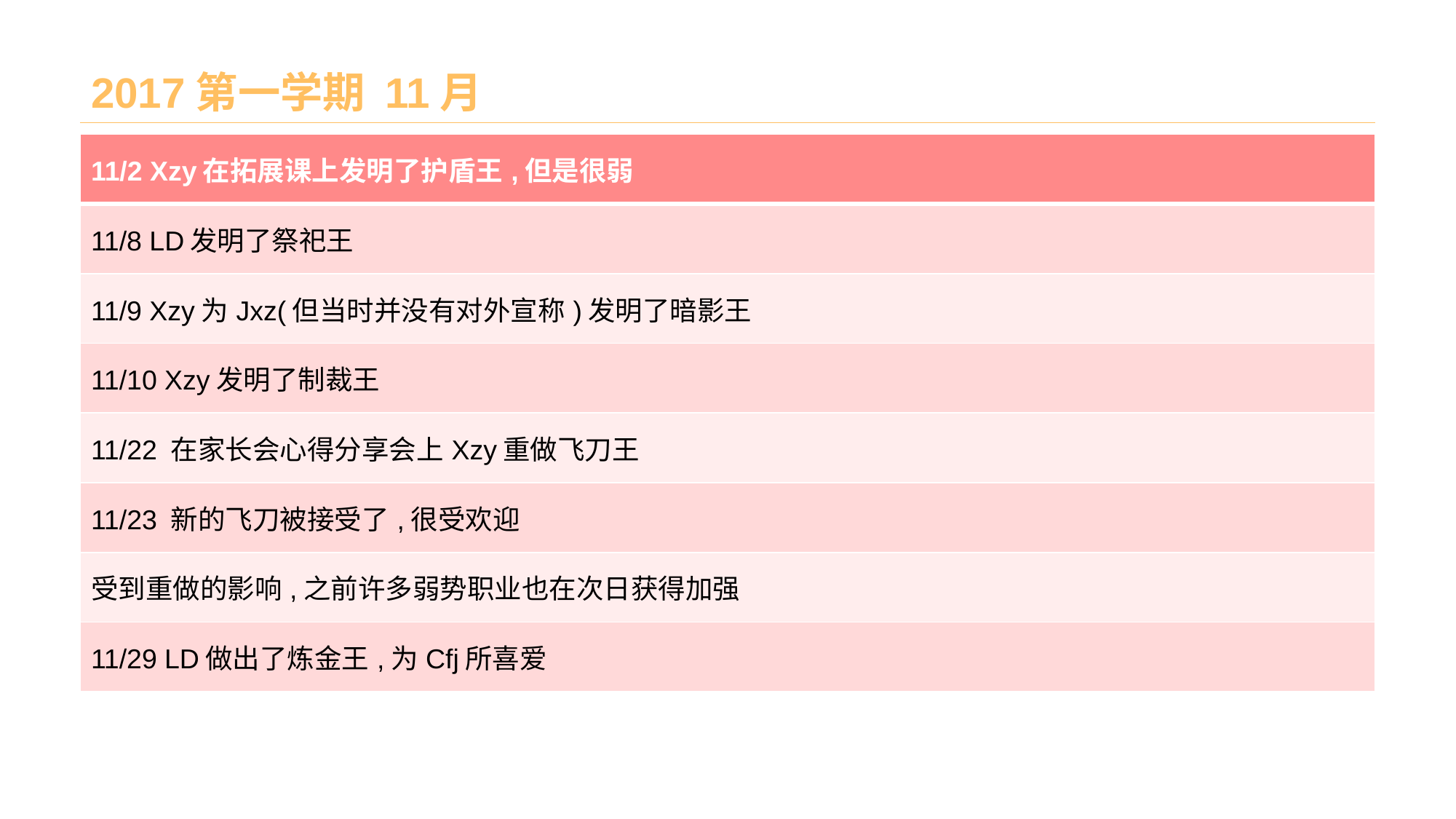

# 2017第一学期 11月
| 11/2 Xzy在拓展课上发明了护盾王,但是很弱 |
| --- |
| 11/8 LD发明了祭祀王 |
| 11/9 Xzy为Jxz(但当时并没有对外宣称)发明了暗影王 |
| 11/10 Xzy发明了制裁王 |
| 11/22 在家长会心得分享会上Xzy重做飞刀王 |
| 11/23 新的飞刀被接受了,很受欢迎 |
| 受到重做的影响,之前许多弱势职业也在次日获得加强 |
| 11/29 LD做出了炼金王,为Cfj所喜爱 |